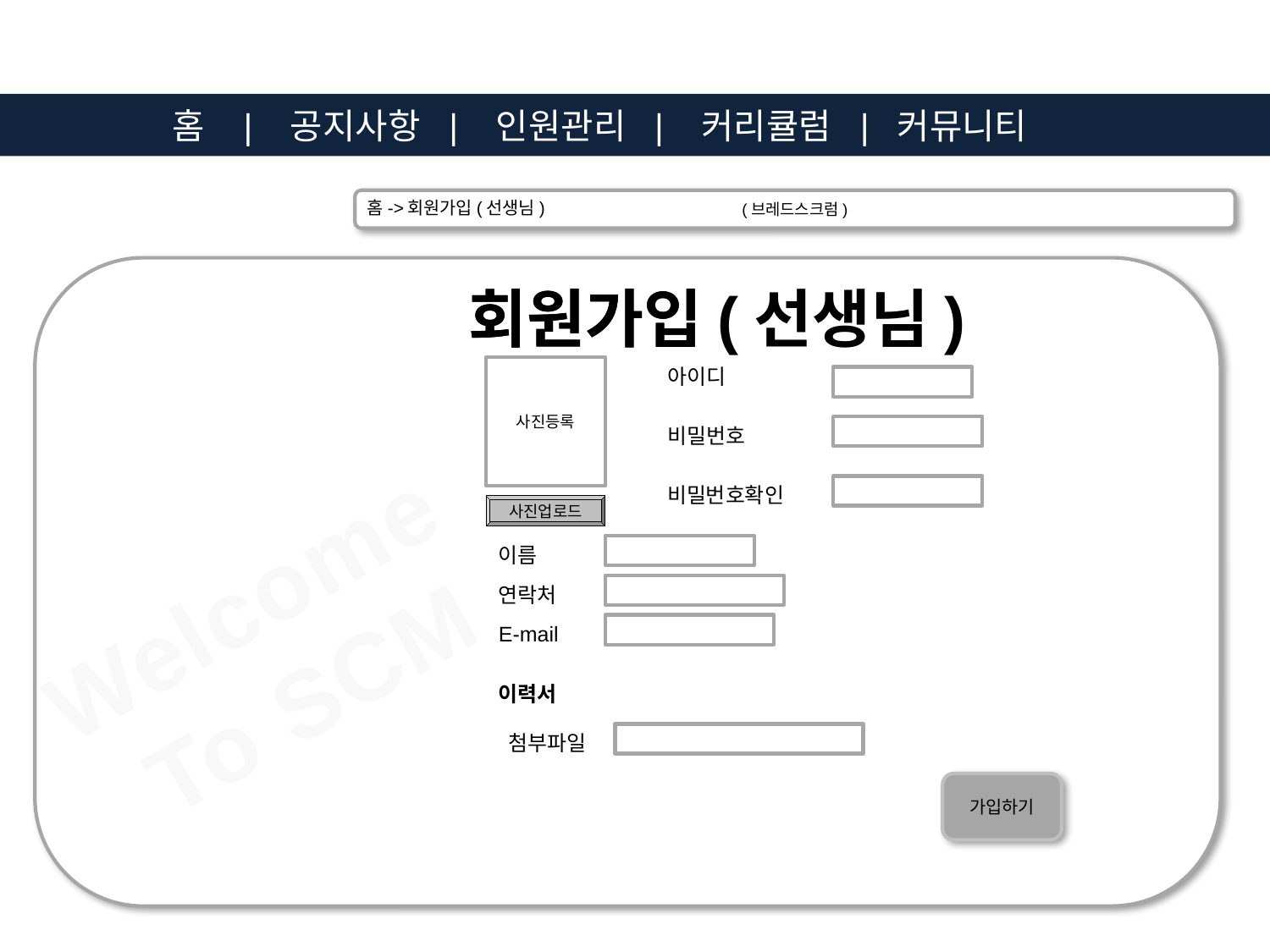

홈   |   공지사항  |   인원관리  |   커리큘럼  |  커뮤니티
(브레드스크럼)
홈->회원가입(선생님)

Welcome
To SCM
회원가입
회원가입(선생님)
사진등록
아이디

비밀번호

비밀번호확인

사진업로드
Welcome
To SCM
이름

연락처

E-mail

이력서
첨부파일

가입하기